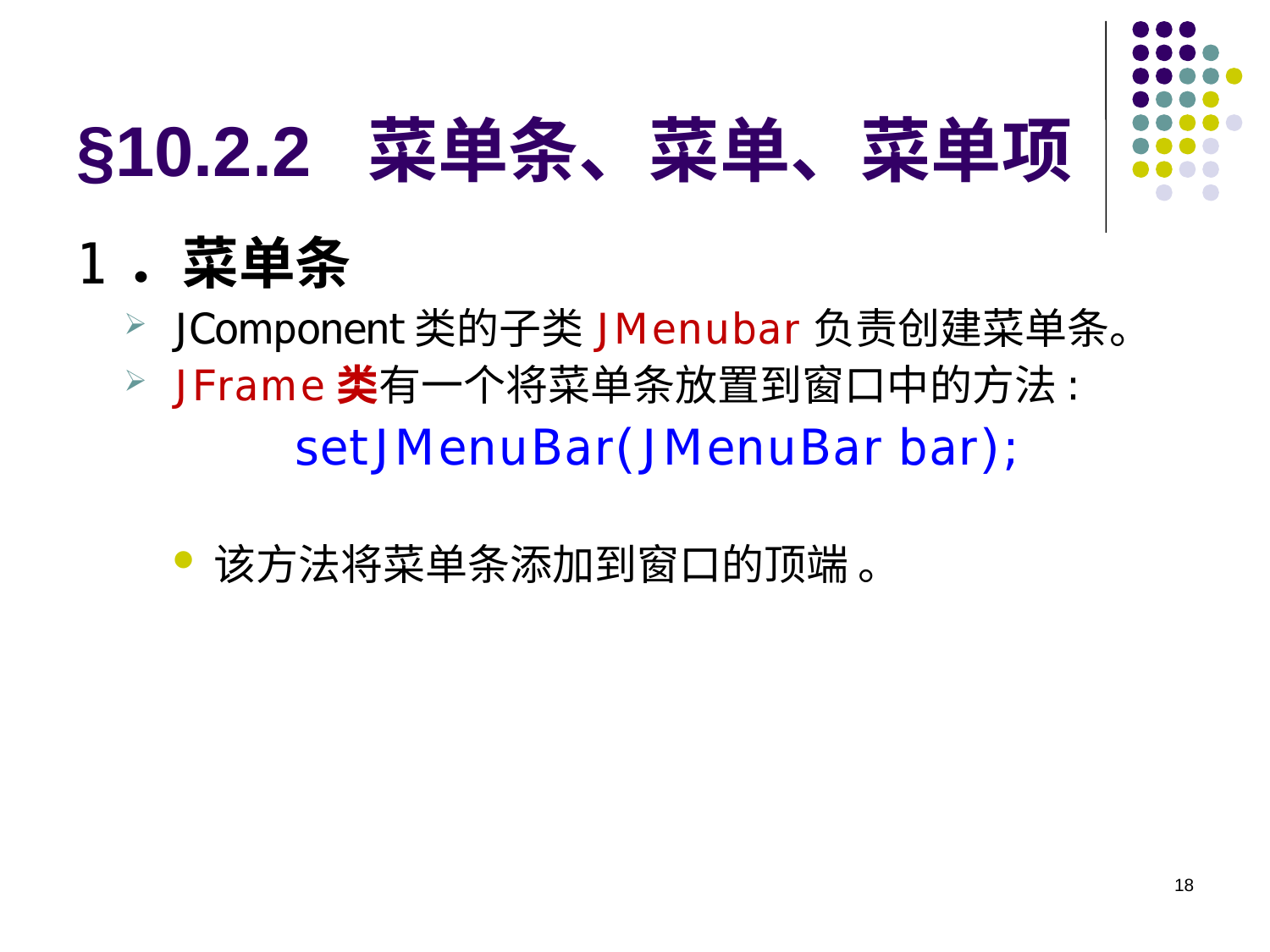

# §10.2.2  菜单条、菜单、菜单项
1．菜单条
JComponent类的子类JMenubar负责创建菜单条。
JFrame类有一个将菜单条放置到窗口中的方法:
setJMenuBar(JMenuBar bar);

该方法将菜单条添加到窗口的顶端 。

18